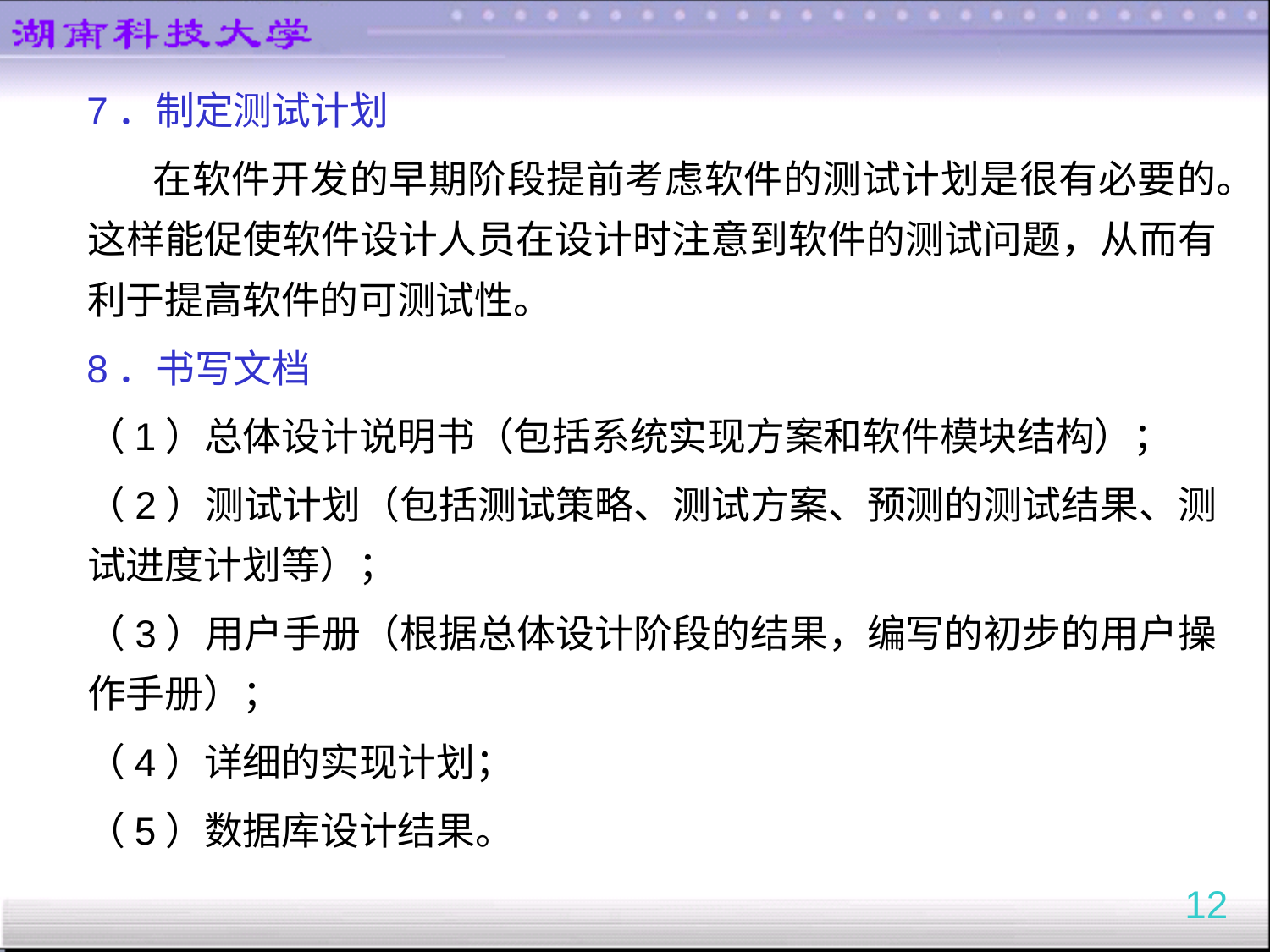

7．制定测试计划
      在软件开发的早期阶段提前考虑软件的测试计划是很有必要的。这样能促使软件设计人员在设计时注意到软件的测试问题，从而有利于提高软件的可测试性。
8．书写文档
（1）总体设计说明书（包括系统实现方案和软件模块结构）；
（2）测试计划（包括测试策略、测试方案、预测的测试结果、测试进度计划等）；
（3）用户手册（根据总体设计阶段的结果，编写的初步的用户操作手册）；
（4）详细的实现计划；
（5）数据库设计结果。
12